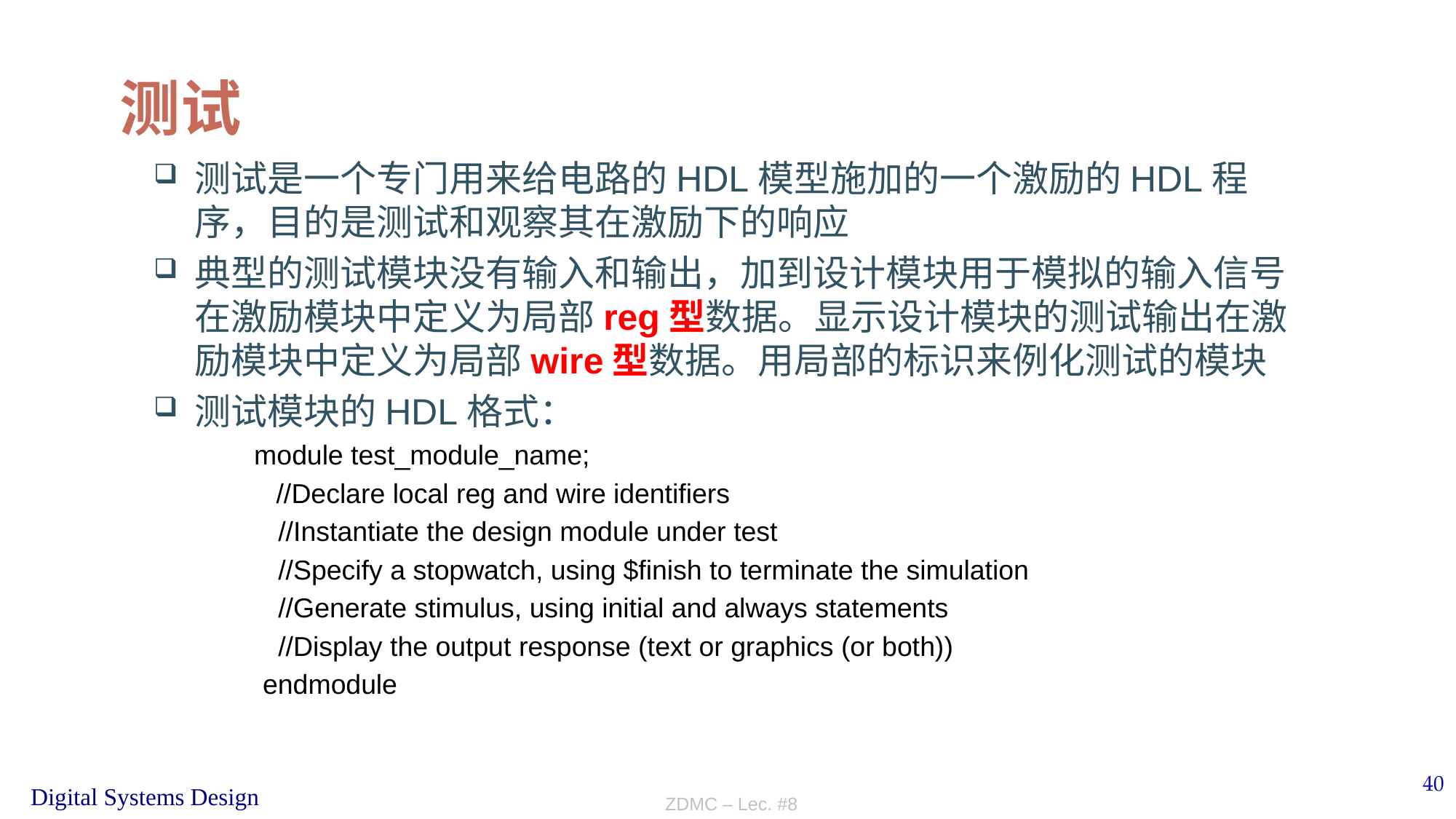

# 测试
测试是一个专门用来给电路的HDL模型施加的一个激励的HDL程序，目的是测试和观察其在激励下的响应
典型的测试模块没有输入和输出，加到设计模块用于模拟的输入信号在激励模块中定义为局部reg型数据。显示设计模块的测试输出在激励模块中定义为局部wire型数据。用局部的标识来例化测试的模块
测试模块的HDL格式：
      module test_module_name;
  //Declare local reg and wire identifiers
  //Instantiate the design module under test
  //Specify a stopwatch, using $finish to terminate the simulation
  //Generate stimulus, using initial and always statements
  //Display the output response (text or graphics (or both))
endmodule

ZDMC – Lec. #8
40